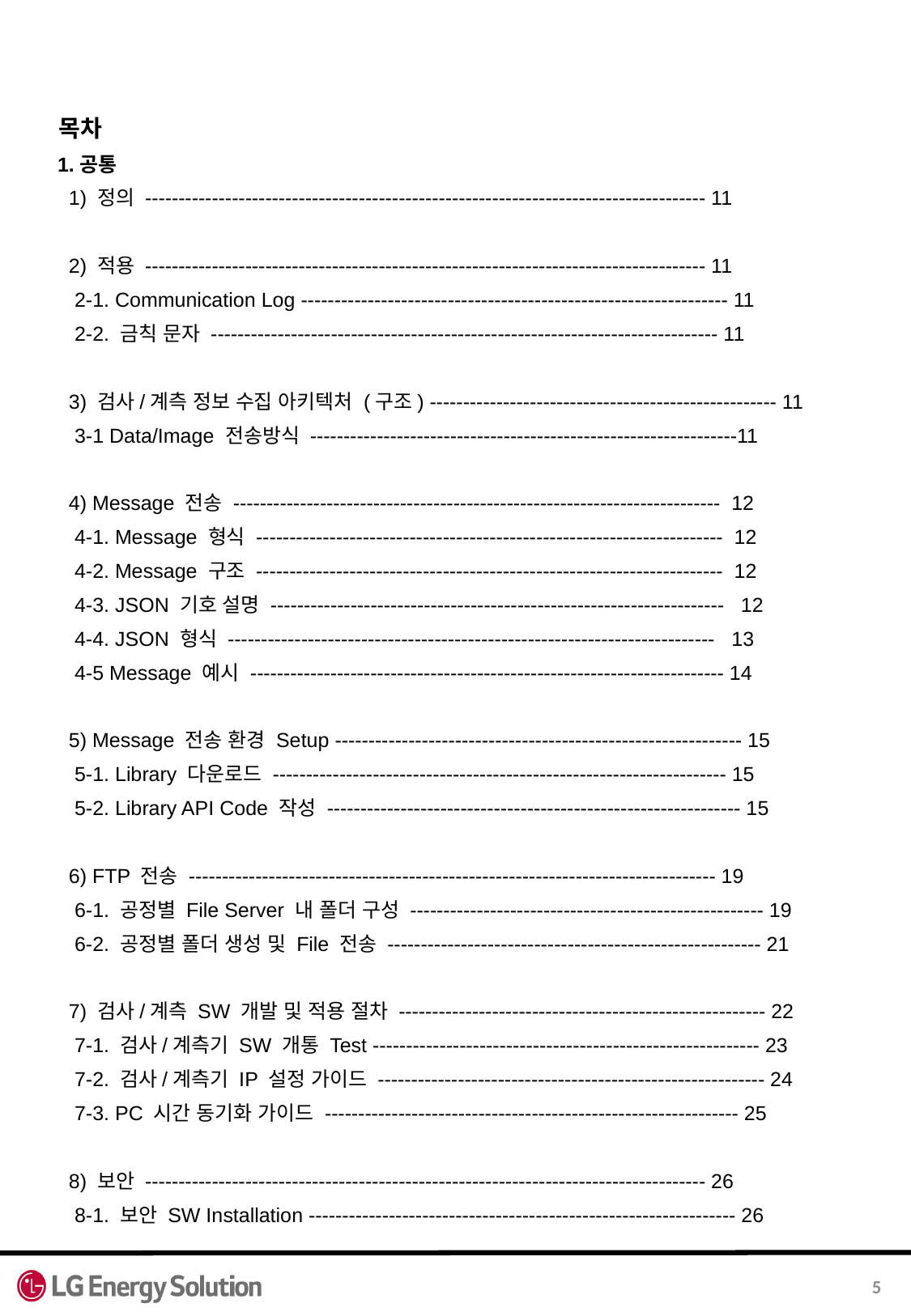

목차
  1.공통
    1) 정의 ------------------------------------------------------------------------------------ 11

    2) 적용 ------------------------------------------------------------------------------------ 11
     2-1. Communication Log ---------------------------------------------------------------- 11
     2-2. 금칙 문자 ---------------------------------------------------------------------------- 11

    3) 검사/계측 정보 수집 아키텍처 (구조) ---------------------------------------------------- 11
     3-1 Data/Image 전송방식 ----------------------------------------------------------------11

    4) Message 전송 -------------------------------------------------------------------------  12
     4-1. Message 형식 ----------------------------------------------------------------------  12
     4-2. Message 구조 ----------------------------------------------------------------------  12
     4-3. JSON 기호 설명 --------------------------------------------------------------------   12
     4-4. JSON 형식 -------------------------------------------------------------------------   13
     4-5 Message 예시 ----------------------------------------------------------------------- 14

    5) Message 전송 환경 Setup ------------------------------------------------------------- 15
     5-1. Library 다운로드 -------------------------------------------------------------------- 15
     5-2. Library API Code 작성 -------------------------------------------------------------- 15

    6) FTP 전송 ------------------------------------------------------------------------------- 19
     6-1. 공정별 File Server 내 폴더 구성 ----------------------------------------------------- 19
     6-2. 공정별 폴더 생성 및 File 전송 -------------------------------------------------------- 21

    7) 검사/계측 SW 개발 및 적용 절차 ------------------------------------------------------- 22
     7-1. 검사/계측기 SW 개통 Test ---------------------------------------------------------- 23
     7-2. 검사/계측기 IP 설정 가이드 ---------------------------------------------------------- 24
     7-3. PC 시간 동기화 가이드 -------------------------------------------------------------- 25

    8) 보안 ------------------------------------------------------------------------------------ 26
     8-1. 보안 SW Installation ---------------------------------------------------------------- 26

5